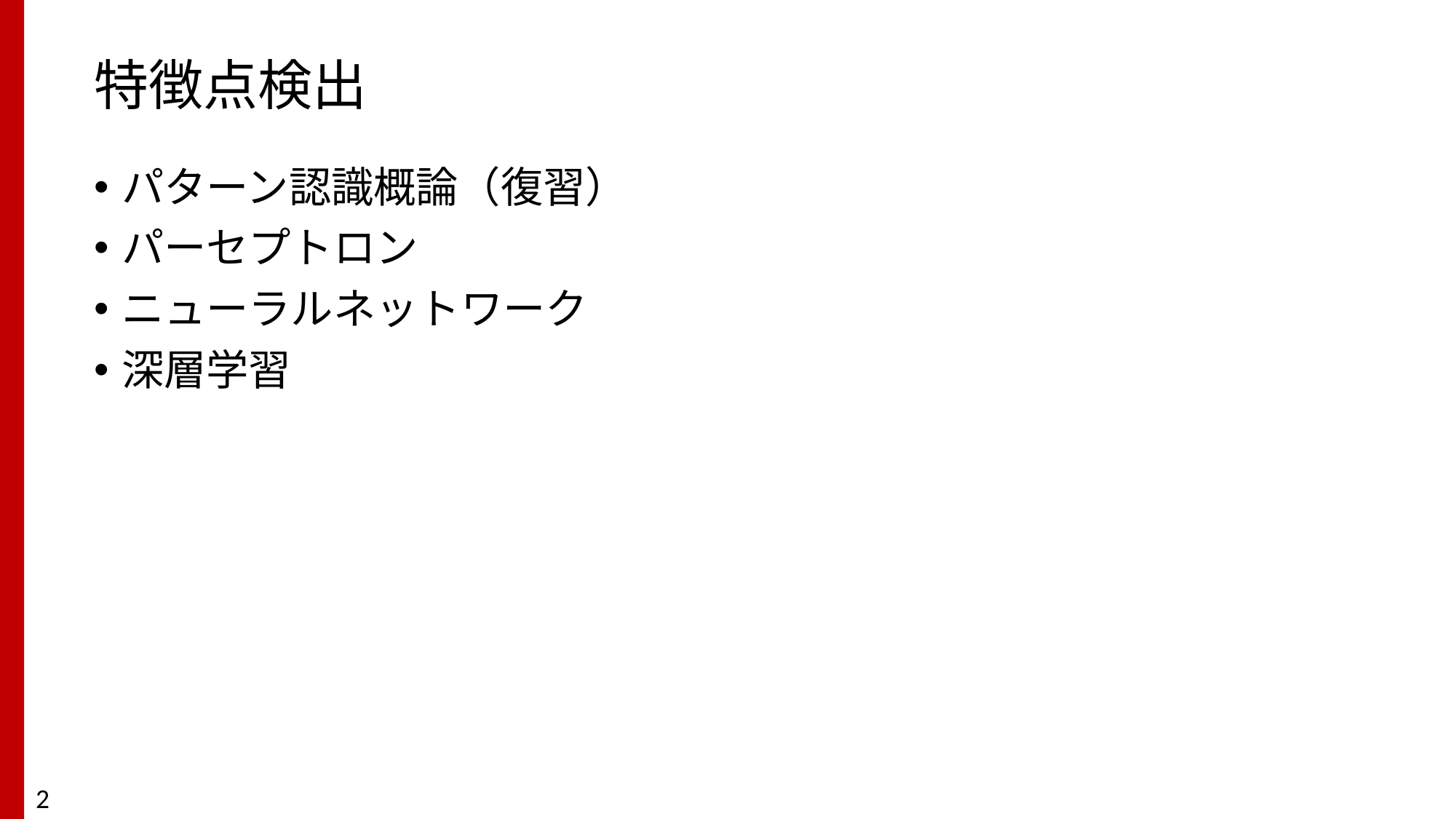

# 特徴点検出
パターン認識概論（復習）
パーセプトロン
ニューラルネットワーク
深層学習

2